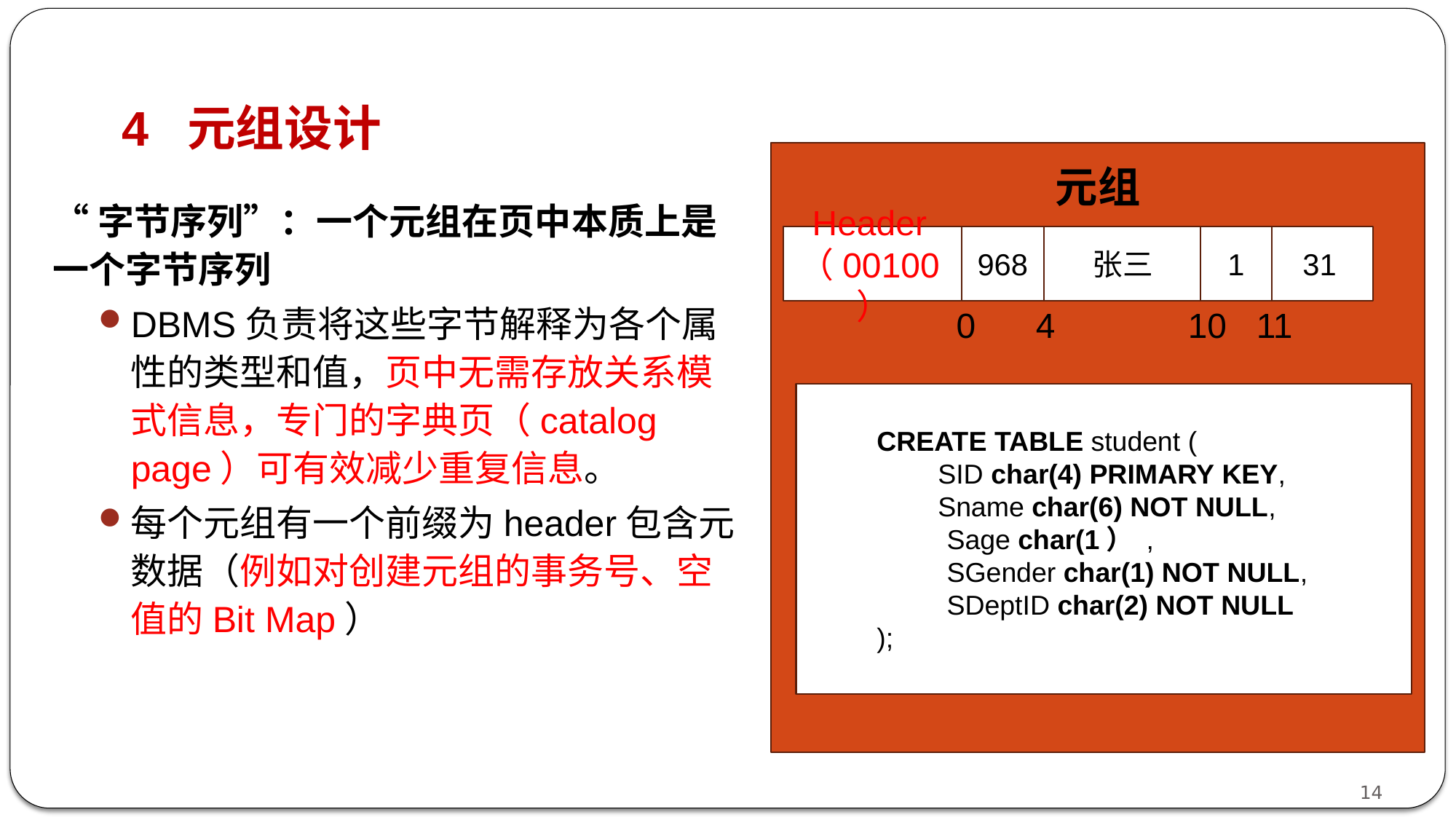

# 4  元组设计

元组
Header（00100）
968
张三
1
31
CREATE TABLE student (
        SID char(4) PRIMARY KEY,
        Sname char(6) NOT NULL,
Sage char(1） ,
SGender char(1) NOT NULL,
SDeptID char(2) NOT NULL
);
0
4
10
11

元组
Header
SID
Sname
Sage
Sgender
SdeptID
CREATE TABLE student (
         SID char(4) PRIMARY KEY,
         Sname char(6) NOT NULL,
Sage char(1) NOT NULL,
SGender char(1) NOT NULL,
SDept char(2) NOT NULL
);
0
4
10
11
12
“字节序列”：一个元组在页中本质上是一个字节序列
DBMS负责将这些字节解释为各个属性的类型和值，页中无需存放关系模式信息，专门的字典页（catalog page）可有效减少重复信息。
每个元组有一个前缀为header包含元数据（例如对创建元组的事务号、空值的Bit Map）

14